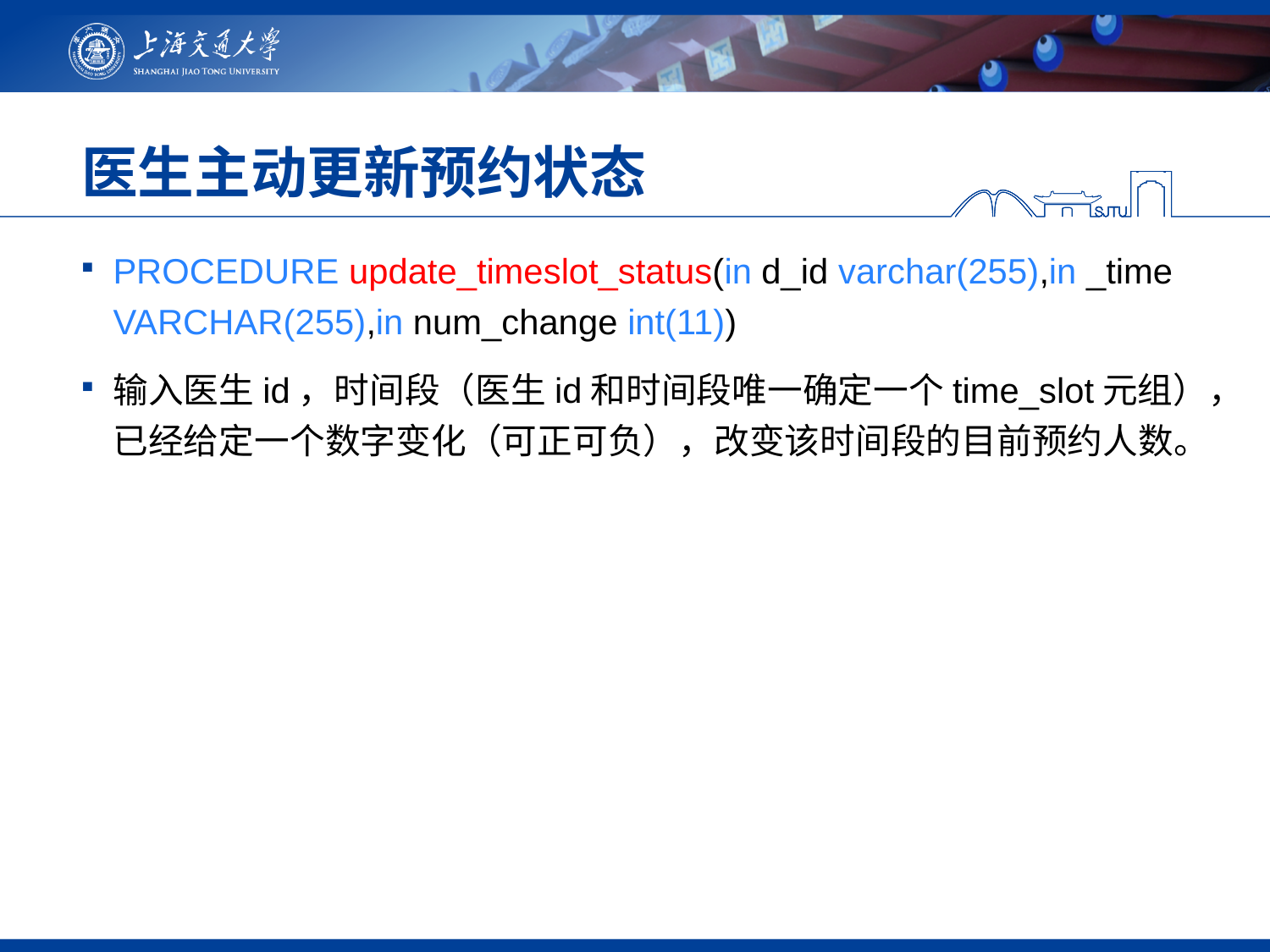

# 医生主动更新预约状态
PROCEDURE update_timeslot_status(in d_id varchar(255),in _time VARCHAR(255),in num_change int(11))
输入医生id，时间段（医生id和时间段唯一确定一个time_slot元组），已经给定一个数字变化（可正可负），改变该时间段的目前预约人数。